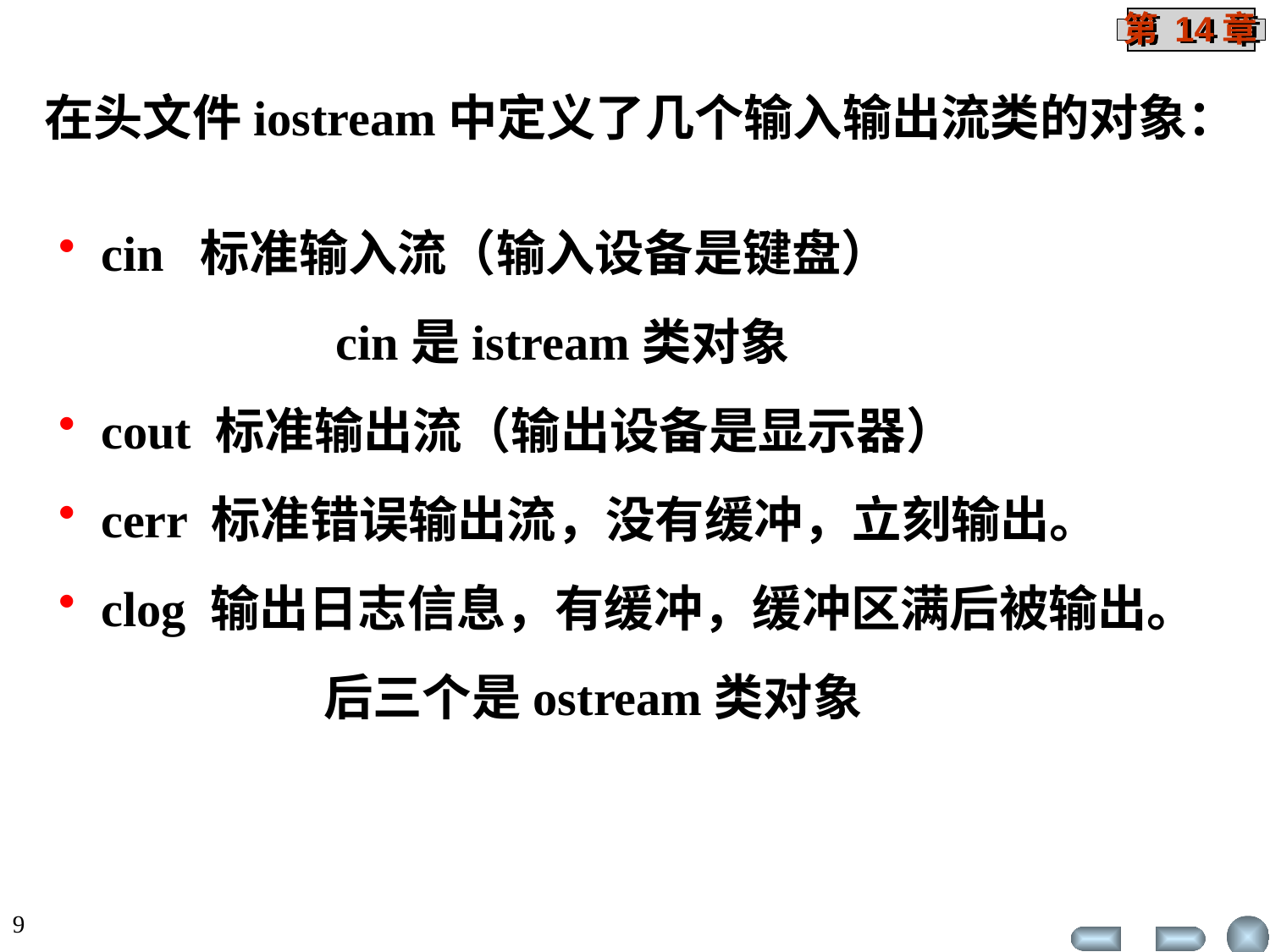

在头文件iostream中定义了几个输入输出流类的对象：
 cin  标准输入流（输入设备是键盘）
                     cin是istream类对象
 cout 标准输出流（输出设备是显示器）
 cerr 标准错误输出流，没有缓冲，立刻输出。
 clog 输出日志信息，有缓冲，缓冲区满后被输出。
                     后三个是ostream类对象